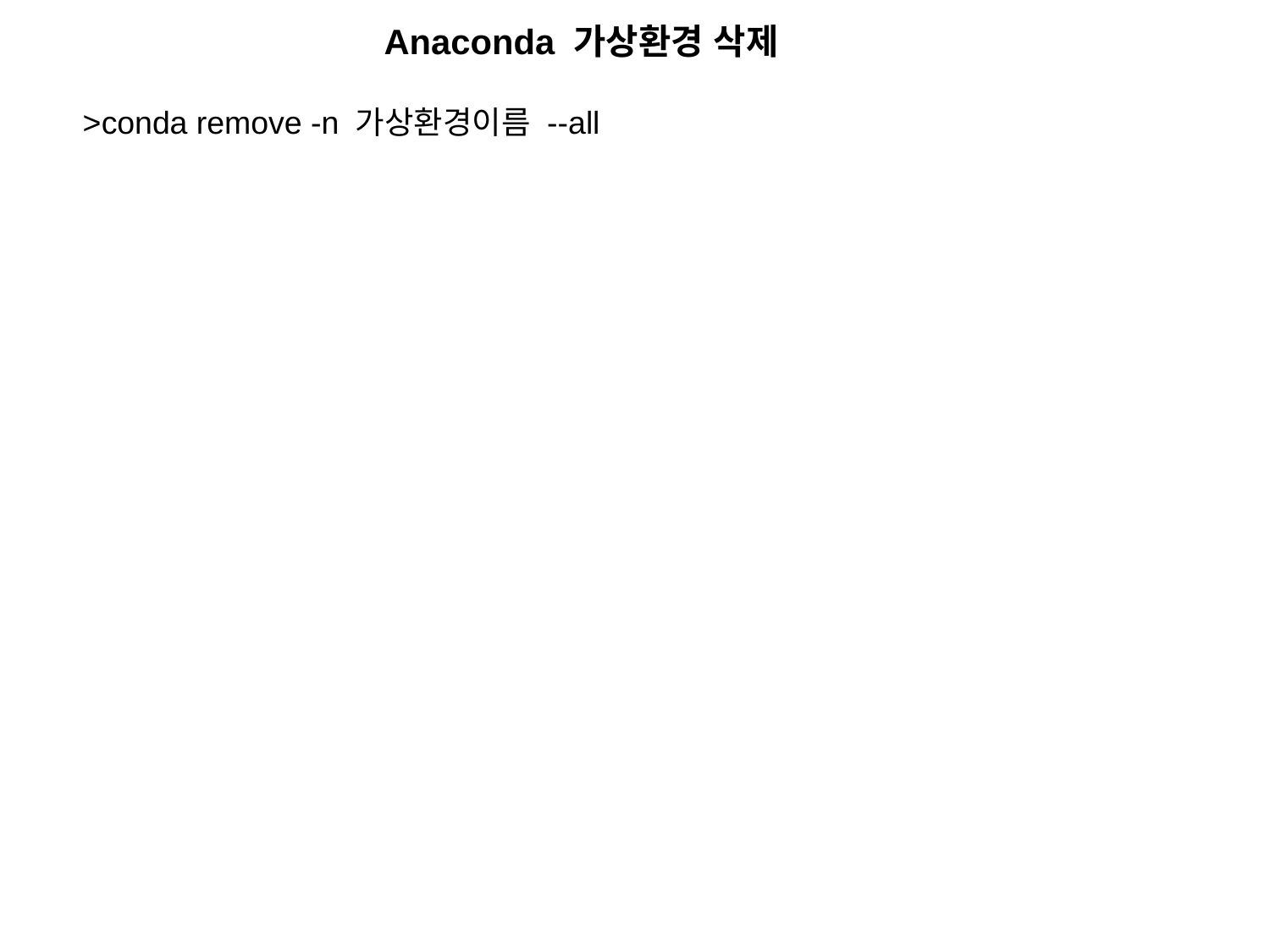

Anaconda 가상환경 삭제
>conda remove -n 가상환경이름 --all